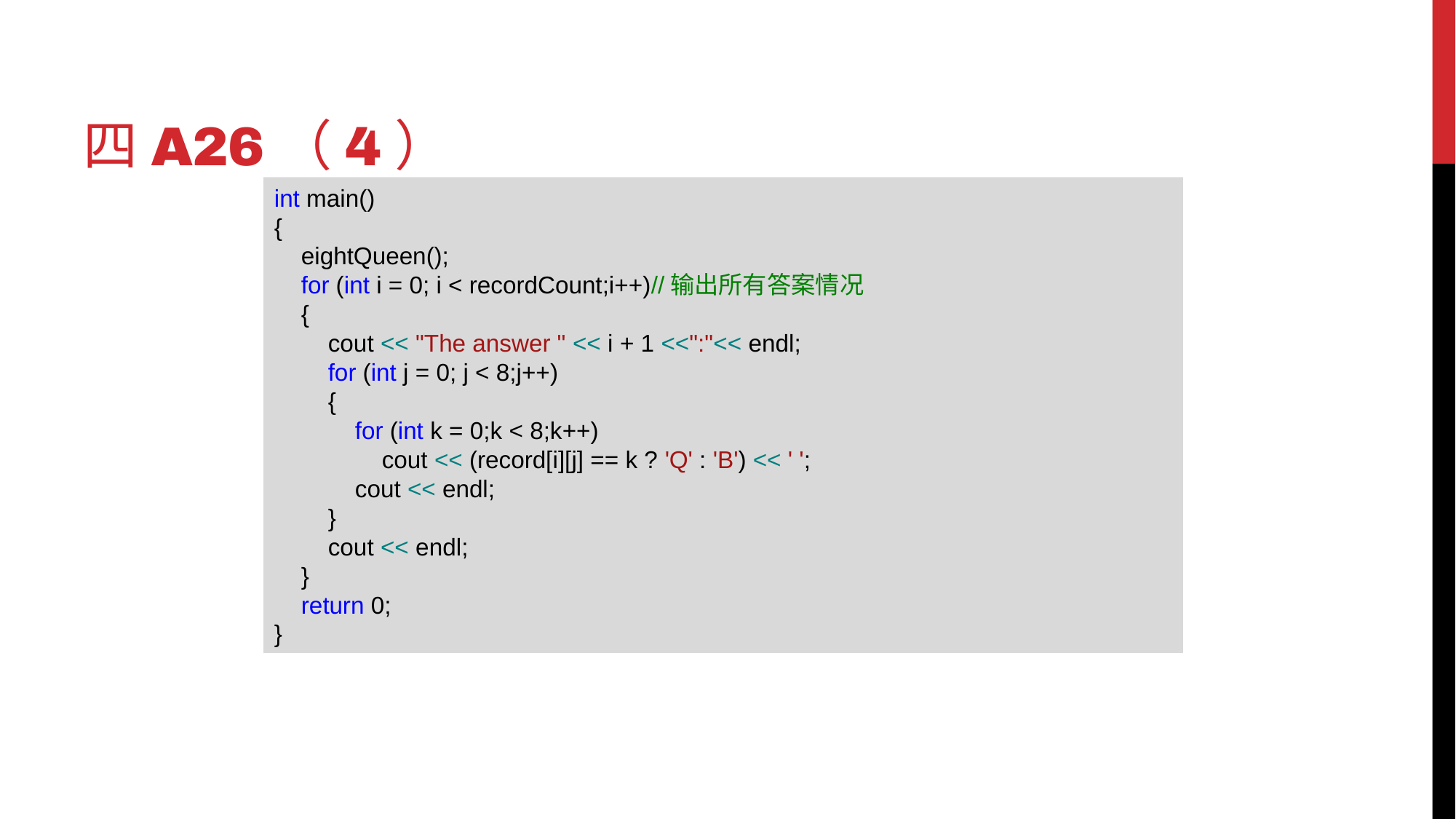

# 四a26（4）
int main()
{
    eightQueen();
    for (int i = 0; i < recordCount;i++)//输出所有答案情况
    {
        cout << "The answer " << i + 1 <<":"<< endl;
        for (int j = 0; j < 8;j++)
        {
            for (int k = 0;k < 8;k++)
                cout << (record[i][j] == k ? 'Q' : 'B') << ' ';
            cout << endl;
        }
        cout << endl;
    }
    return 0;
}